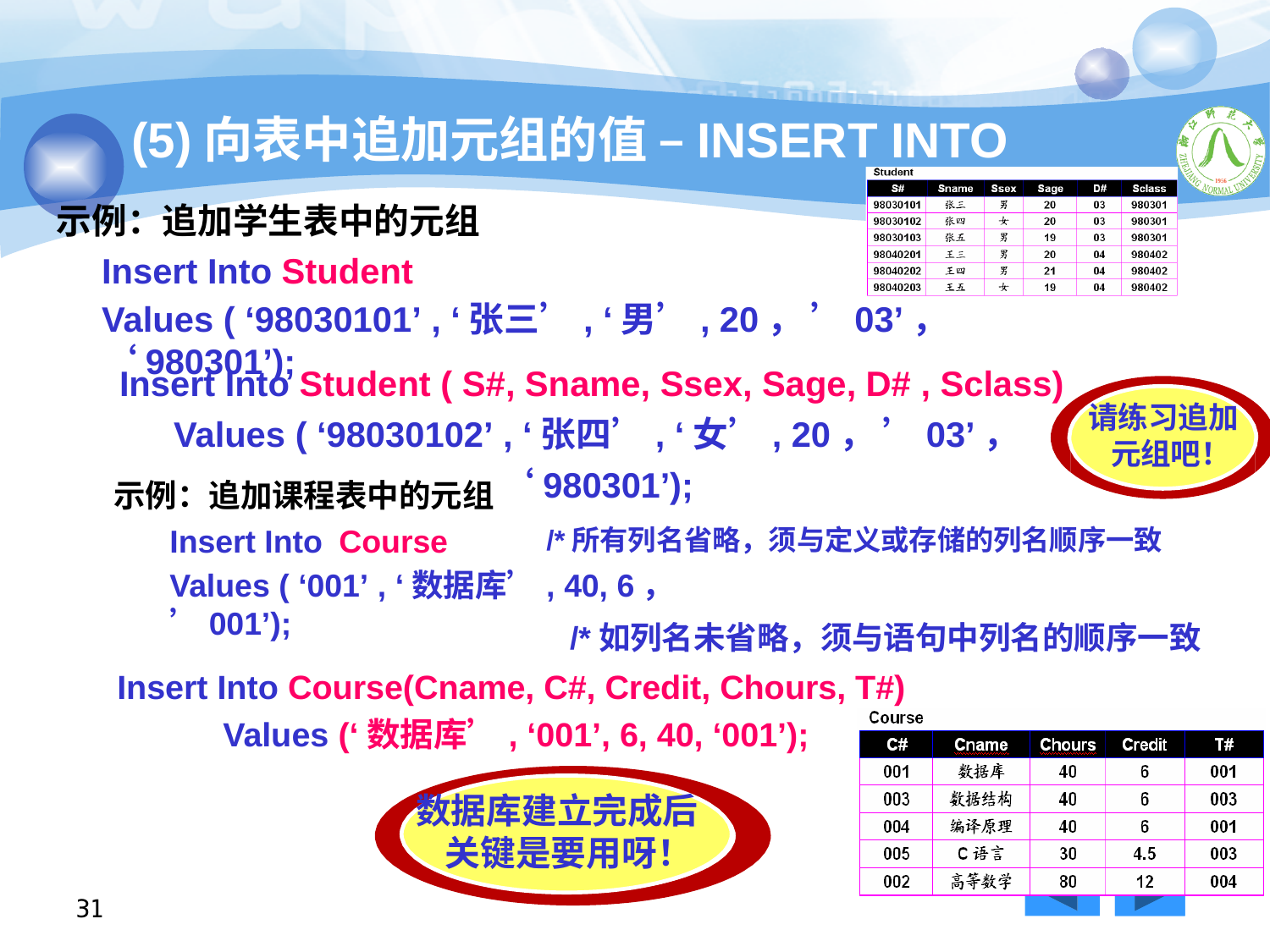

# (5)向表中追加元组的值 –INSERT INTO

示例：追加学生表中的元组
Insert Into Student
Values ( ‘98030101’ , ‘张三’, ‘男’, 20， ’03’， ‘980301’);
Insert Into Student ( S#, Sname, Ssex, Sage, D# , Sclass)  Values ( ‘98030102’ , ‘张四’, ‘女’, 20， ’03’， ‘980301’);

请练习追加 元组吧！
示例：追加课程表中的元组
Insert Into Course
Values ( ‘001’ , ‘数据库’, 40, 6， ’001’);
/*所有列名省略，须与定义或存储的列名顺序一致
/*如列名未省略，须与语句中列名的顺序一致
Insert Into Course(Cname, C#, Credit, Chours, T#)  Values (‘数据库’, ‘001’, 6, 40, ‘001’);

数据库建立完成后
关键是要用呀！

31